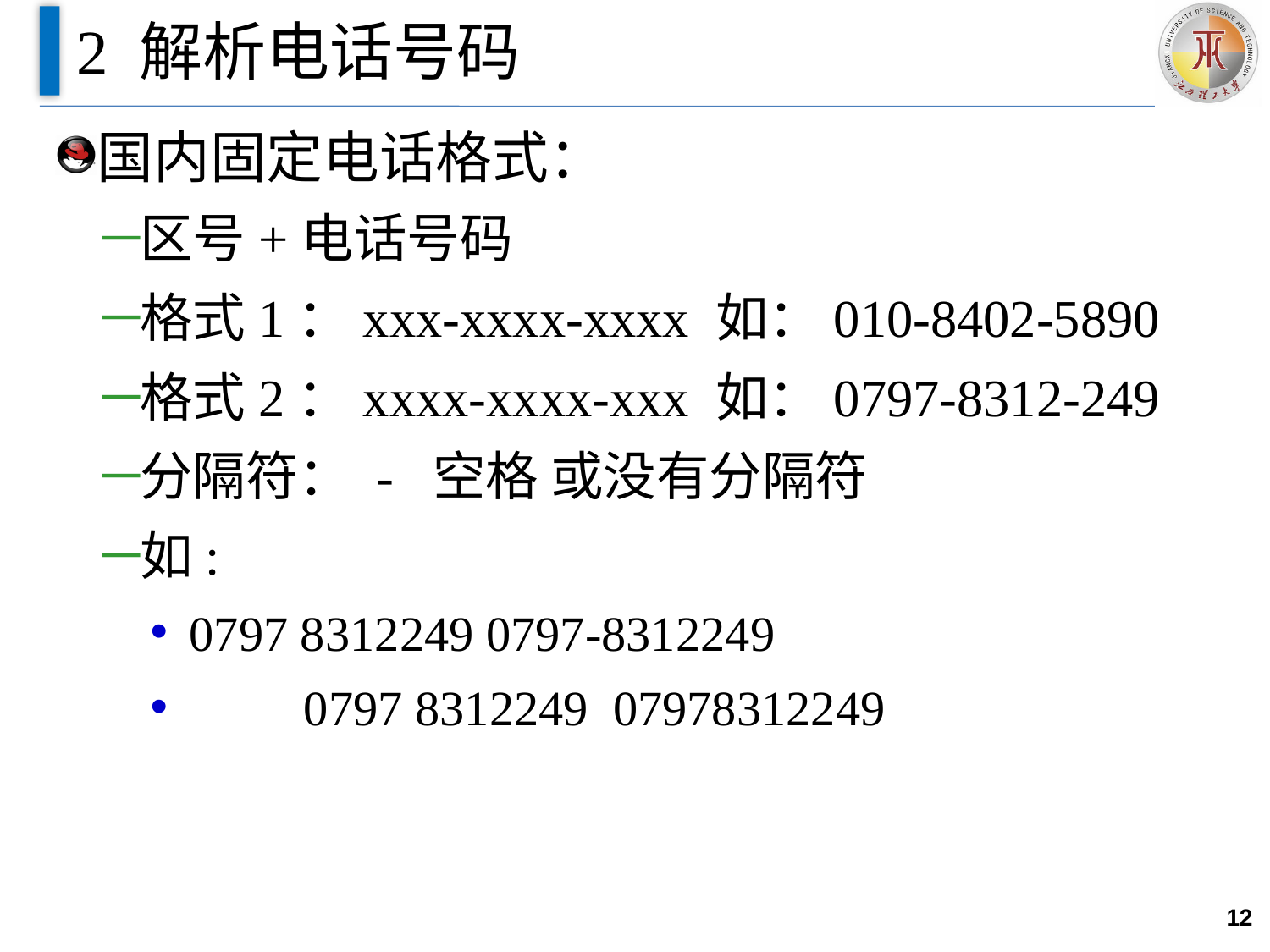

# 2 解析电话号码
国内固定电话格式：
区号+电话号码
格式1：xxx-xxxx-xxxx 如：010-8402-5890
格式2：xxxx-xxxx-xxx 如：0797-8312-249
分隔符： -  空格 或没有分隔符
如:
 0797 8312249 0797-8312249
	0797 8312249  07978312249

12